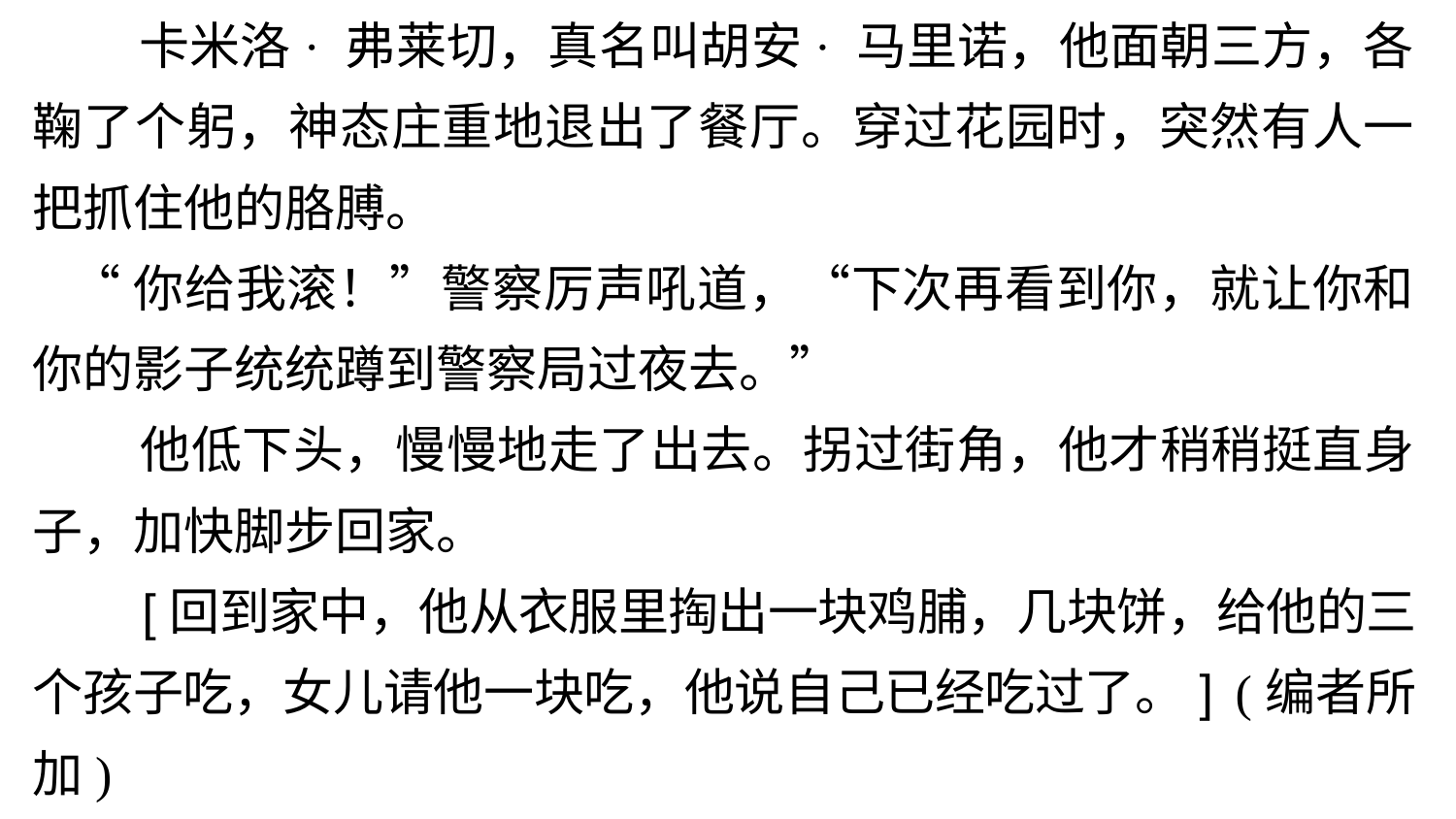

卡米洛· 弗莱切，真名叫胡安· 马里诺，他面朝三方，各鞠了个躬，神态庄重地退出了餐厅。穿过花园时，突然有人一把抓住他的胳膊。
   “你给我滚！”警察厉声吼道，“下次再看到你，就让你和你的影子统统蹲到警察局过夜去。”
        他低下头，慢慢地走了出去。拐过街角，他才稍稍挺直身子，加快脚步回家。
        [回到家中，他从衣服里掏出一块鸡脯，几块饼，给他的三个孩子吃，女儿请他一块吃，他说自己已经吃过了。]	(编者所加)
(节选自《喂自己影子吃饭的人》)